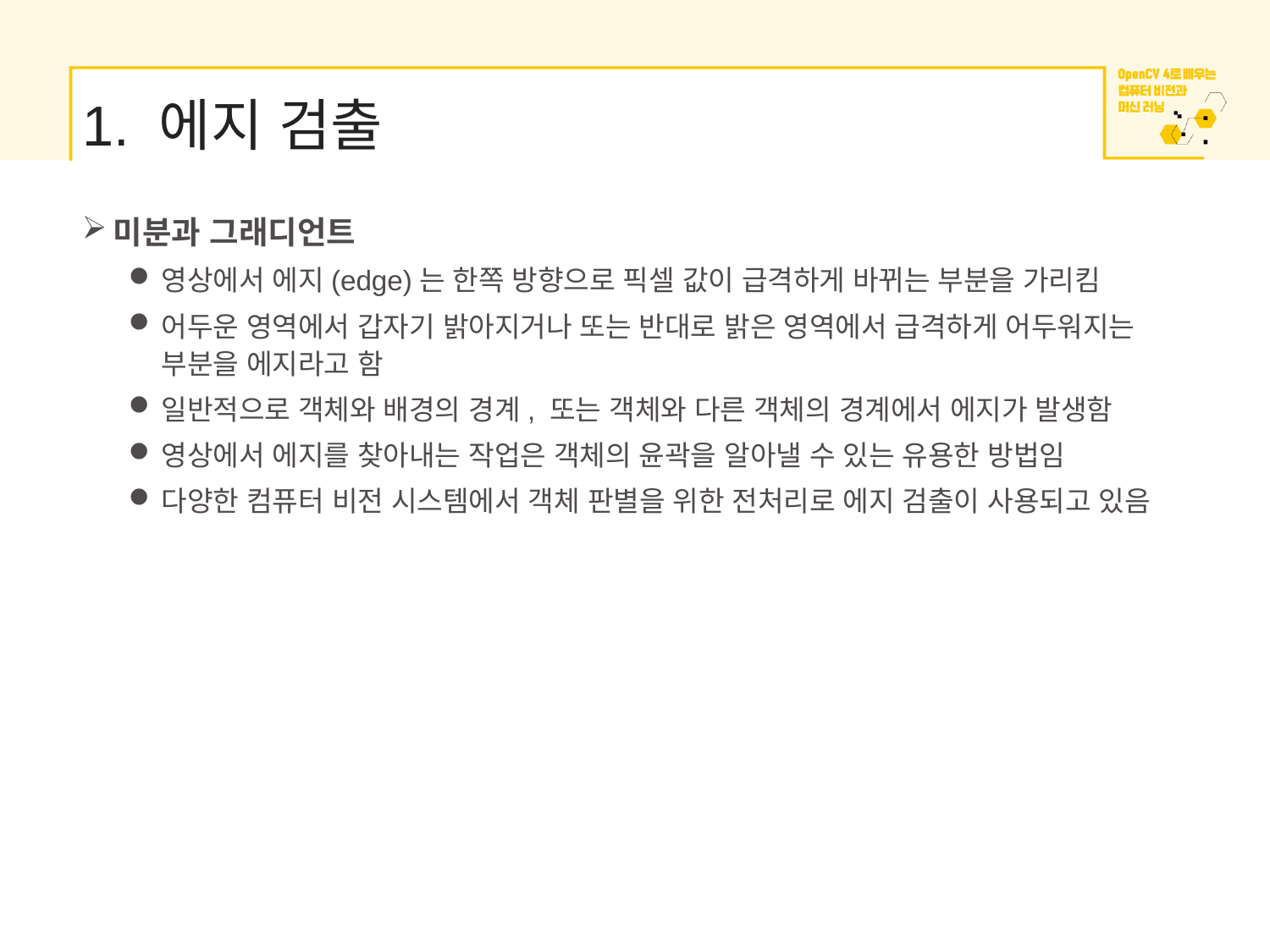

# 1. 에지 검출
미분과 그래디언트
영상에서 에지(edge)는 한쪽 방향으로 픽셀 값이 급격하게 바뀌는 부분을 가리킴
어두운 영역에서 갑자기 밝아지거나 또는 반대로 밝은 영역에서 급격하게 어두워지는 부분을 에지라고 함
일반적으로 객체와 배경의 경계, 또는 객체와 다른 객체의 경계에서 에지가 발생함
영상에서 에지를 찾아내는 작업은 객체의 윤곽을 알아낼 수 있는 유용한 방법임
다양한 컴퓨터 비전 시스템에서 객체 판별을 위한 전처리로 에지 검출이 사용되고 있음